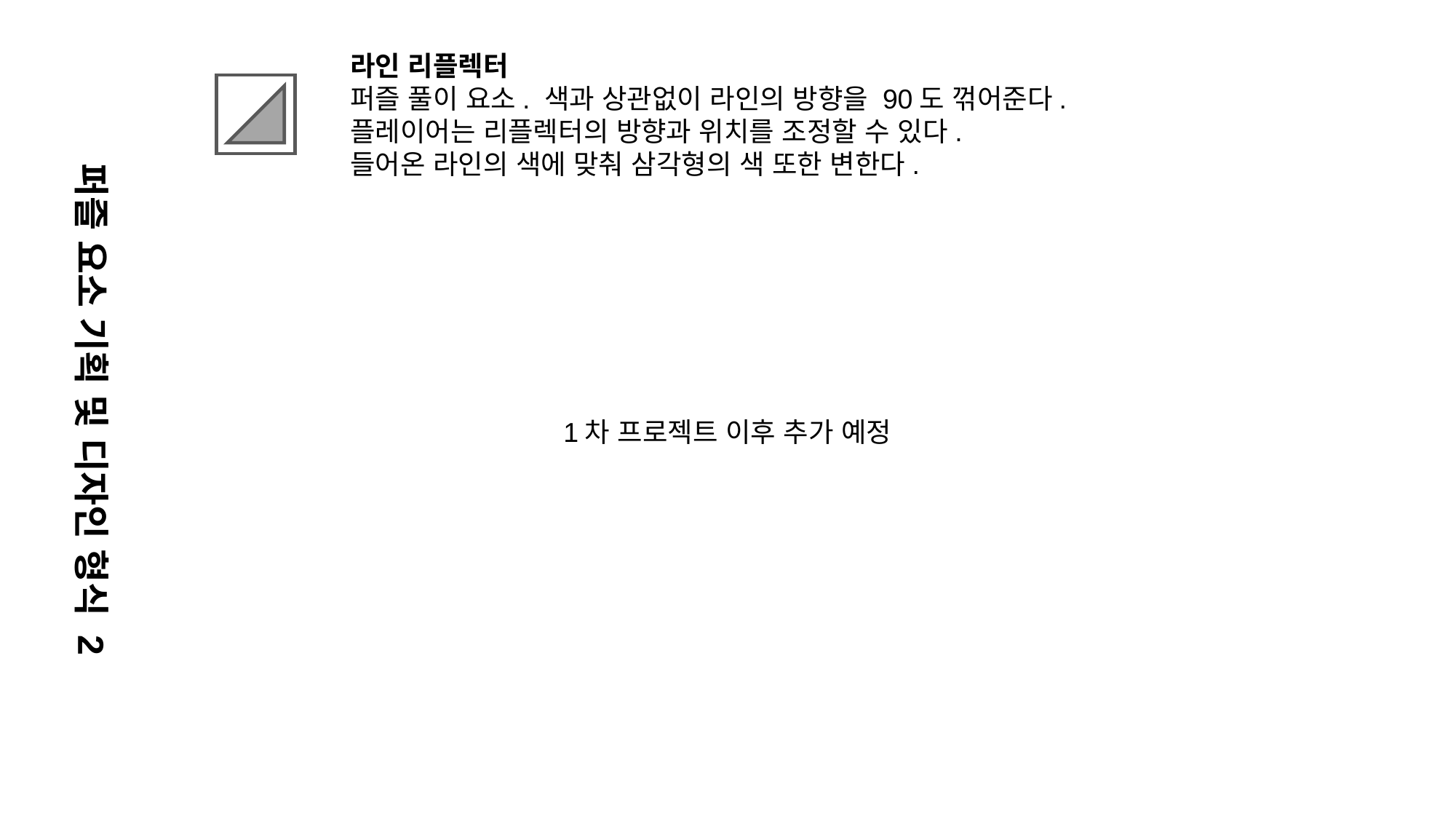

라인 리플렉터
퍼즐 풀이 요소. 색과 상관없이 라인의 방향을 90도 꺾어준다.
플레이어는 리플렉터의 방향과 위치를 조정할 수 있다.
들어온 라인의 색에 맞춰 삼각형의 색 또한 변한다.

퍼즐 요소 기획 및 디자인 형식 2
1차 프로젝트 이후 추가 예정